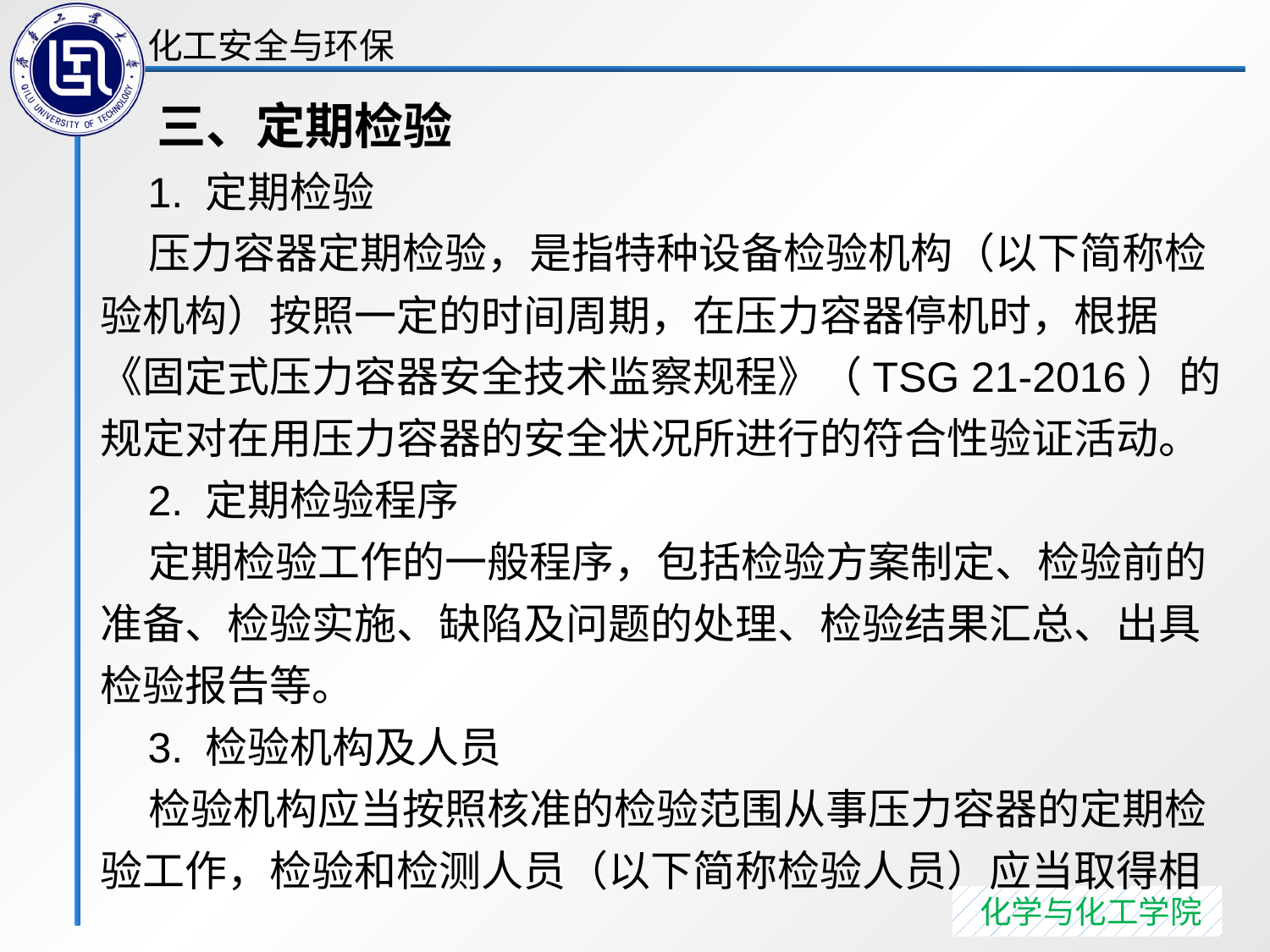

三、定期检验
    1. 定期检验
    压力容器定期检验，是指特种设备检验机构（以下简称检验机构）按照一定的时间周期，在压力容器停机时，根据《固定式压力容器安全技术监察规程》（TSG 21-2016）的规定对在用压力容器的安全状况所进行的符合性验证活动。
    2. 定期检验程序
    定期检验工作的一般程序，包括检验方案制定、检验前的准备、检验实施、缺陷及问题的处理、检验结果汇总、出具检验报告等。
    3. 检验机构及人员
    检验机构应当按照核准的检验范围从事压力容器的定期检验工作，检验和检测人员（以下简称检验人员）应当取得相